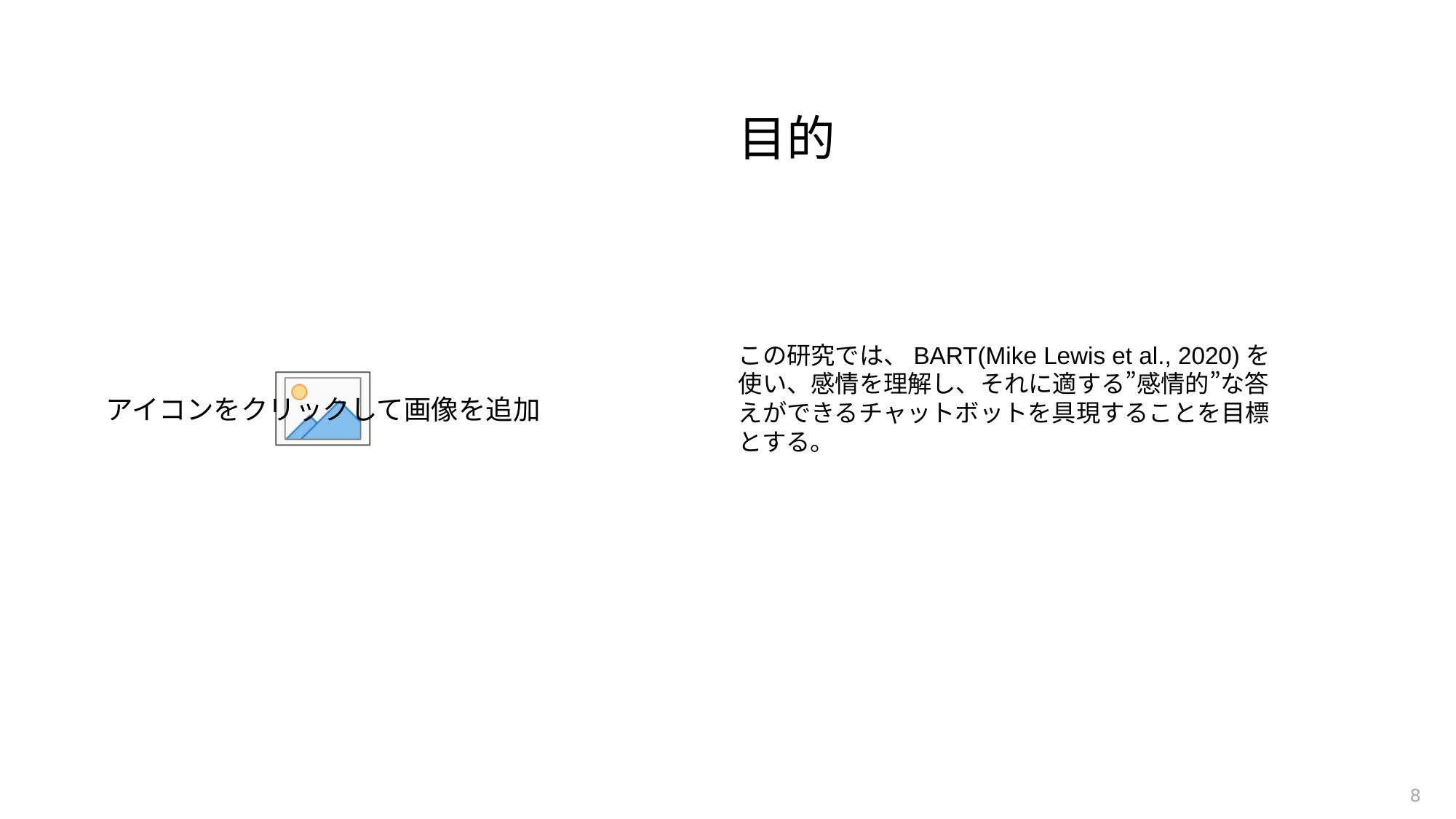

# 目的

この研究では、BART(Mike Lewis et al., 2020)を使い、感情を理解し、それに適する”感情的”な答えができるチャットボットを具現することを目標とする。

8